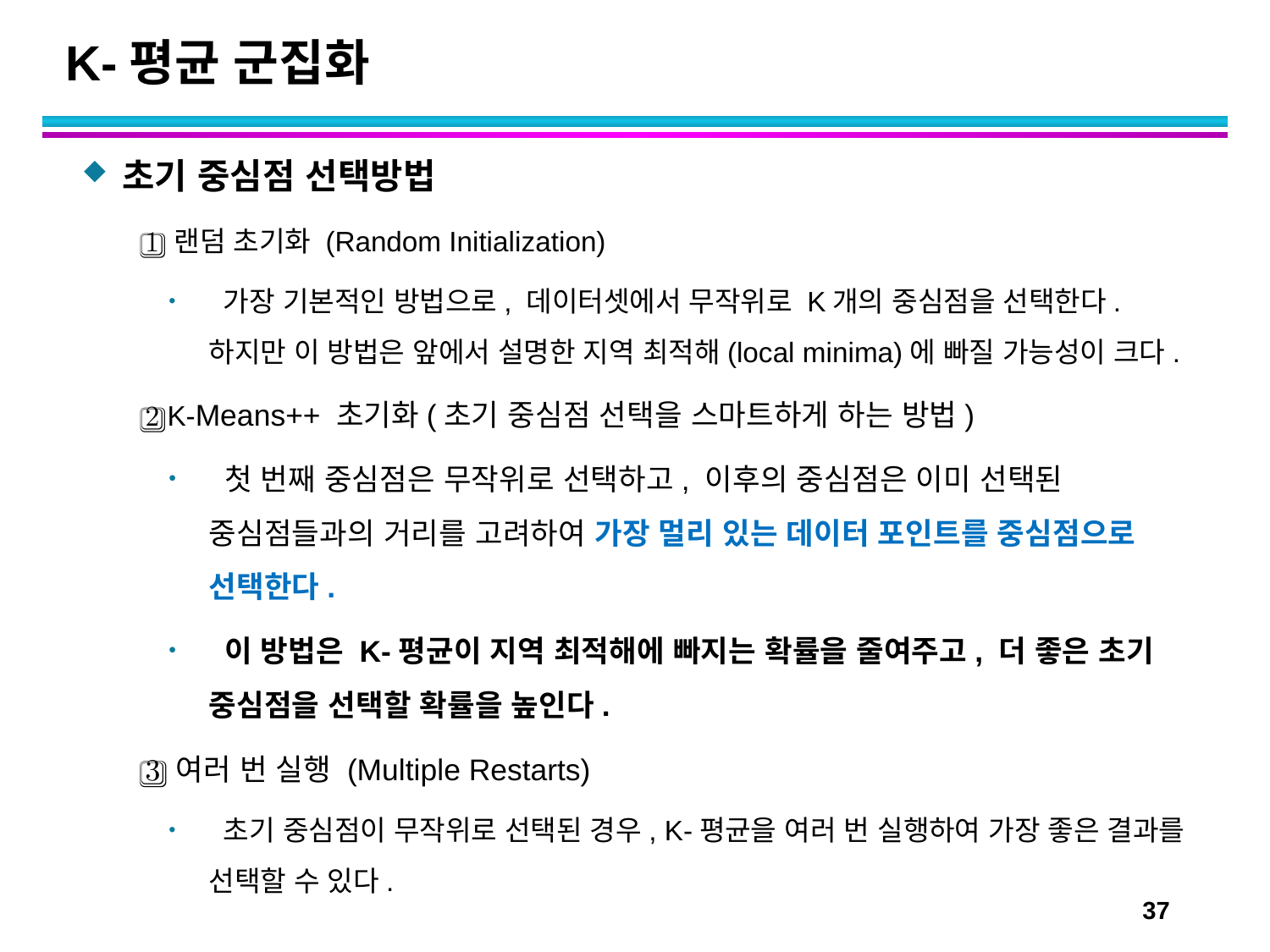

K-평균 군집화
초기 중심점 선택방법
1️⃣ 랜덤 초기화 (Random Initialization)
 가장 기본적인 방법으로, 데이터셋에서 무작위로 K개의 중심점을 선택한다.
하지만 이 방법은 앞에서 설명한 지역 최적해(local minima)에 빠질 가능성이 크다.
2️⃣ K-Means++ 초기화(초기 중심점 선택을 스마트하게 하는 방법)
 첫 번째 중심점은 무작위로 선택하고, 이후의 중심점은 이미 선택된 중심점들과의 거리를 고려하여 가장 멀리 있는 데이터 포인트를 중심점으로 선택한다.
 이 방법은 K-평균이 지역 최적해에 빠지는 확률을 줄여주고, 더 좋은 초기 중심점을 선택할 확률을 높인다.
3️⃣ 여러 번 실행 (Multiple Restarts)
 초기 중심점이 무작위로 선택된 경우, K-평균을 여러 번 실행하여 가장 좋은 결과를 선택할 수 있다.